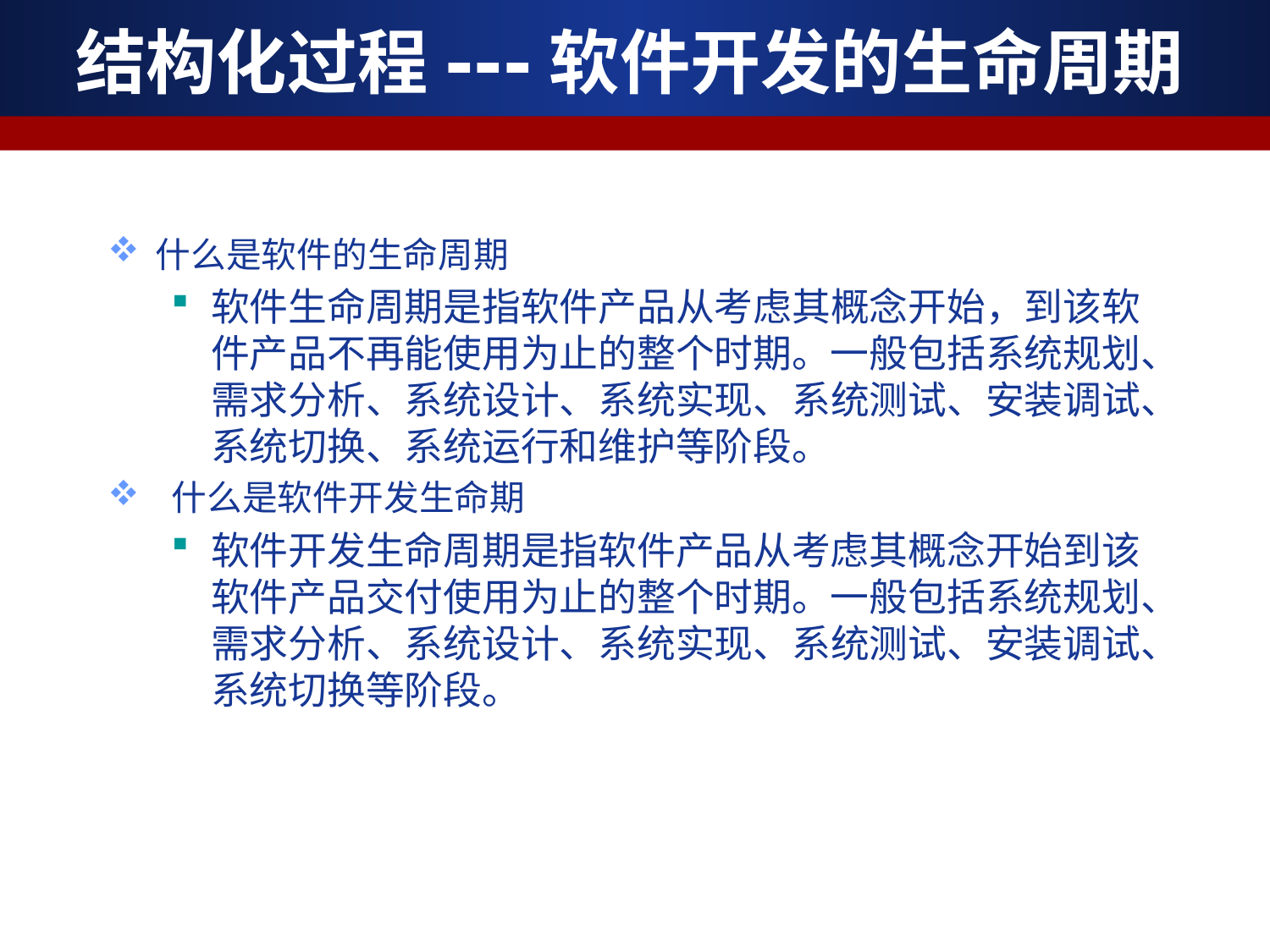

# 结构化过程---软件开发的生命周期
什么是软件的生命周期
软件生命周期是指软件产品从考虑其概念开始，到该软件产品不再能使用为止的整个时期。一般包括系统规划、需求分析、系统设计、系统实现、系统测试、安装调试、系统切换、系统运行和维护等阶段。
 什么是软件开发生命期
软件开发生命周期是指软件产品从考虑其概念开始到该软件产品交付使用为止的整个时期。一般包括系统规划、需求分析、系统设计、系统实现、系统测试、安装调试、系统切换等阶段。